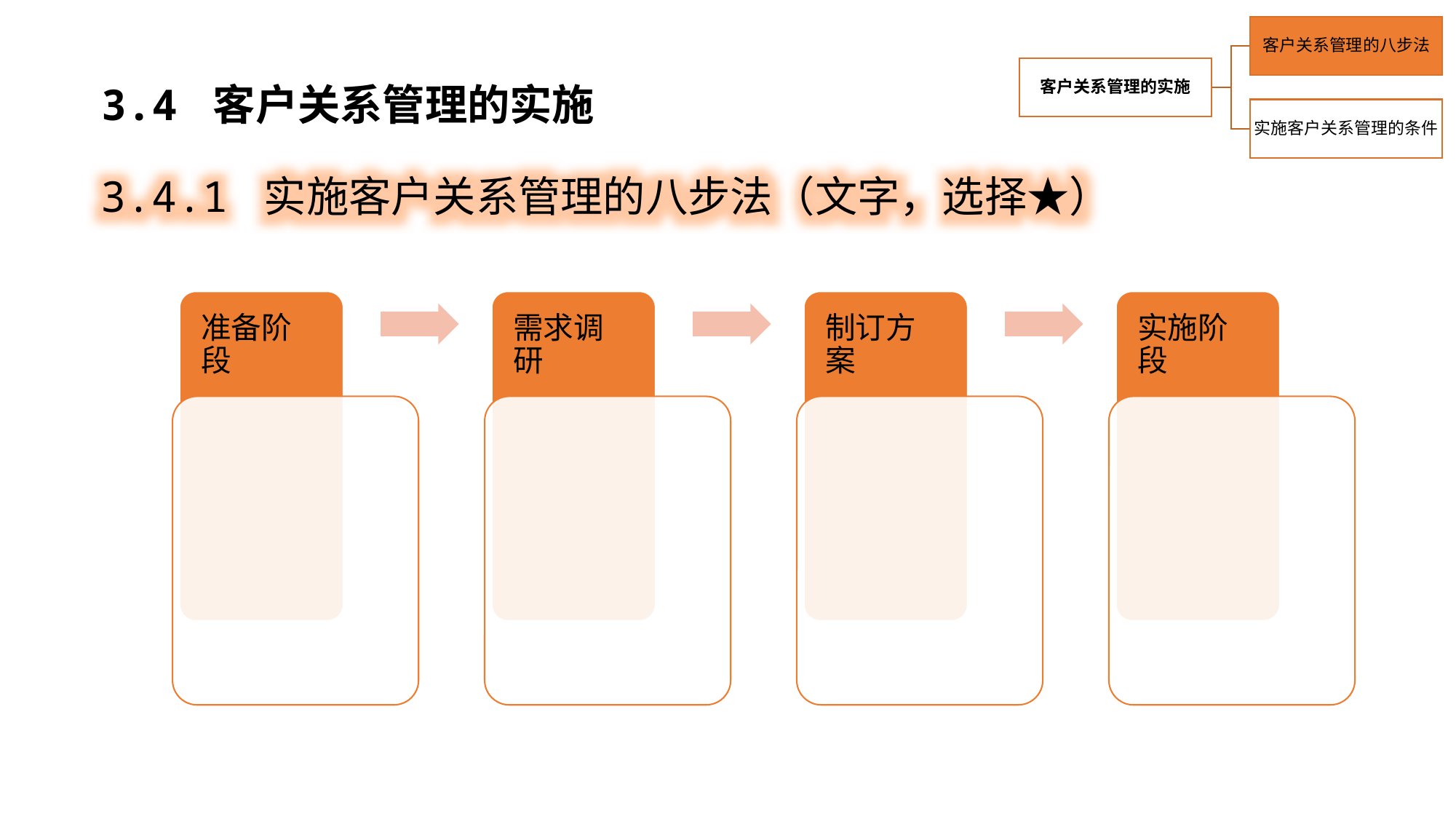

客户关系管理的实施
客户关系管理的八步法
实施客户关系管理的条件
3.4 客户关系管理的实施
3.4.1 实施客户关系管理的八步法（文字，选择★）
准备阶段

需求调研

制订方案

实施阶段